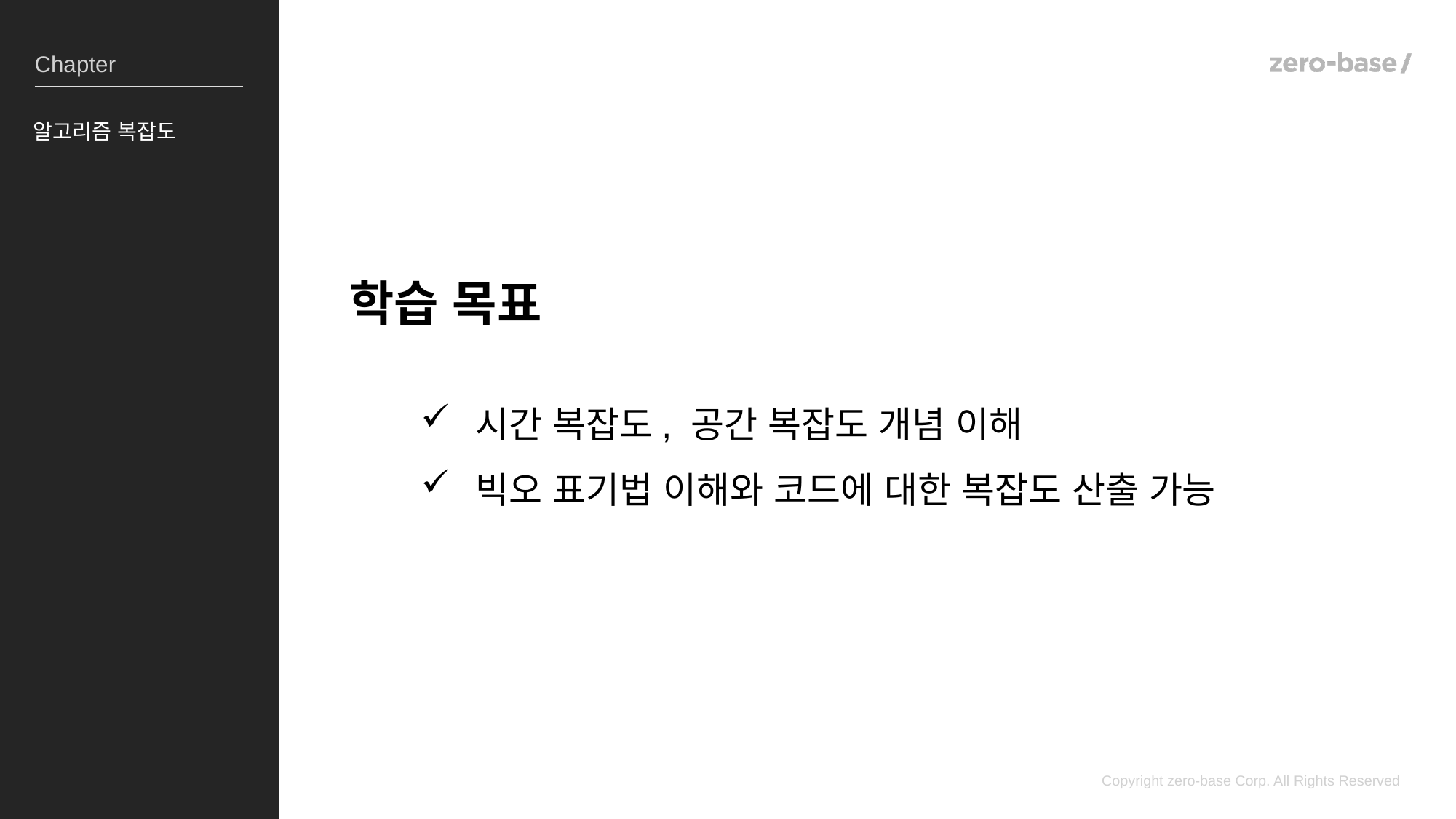

알고리즘 복잡도
학습 목표
시간 복잡도, 공간 복잡도 개념 이해
빅오 표기법 이해와 코드에 대한 복잡도 산출 가능